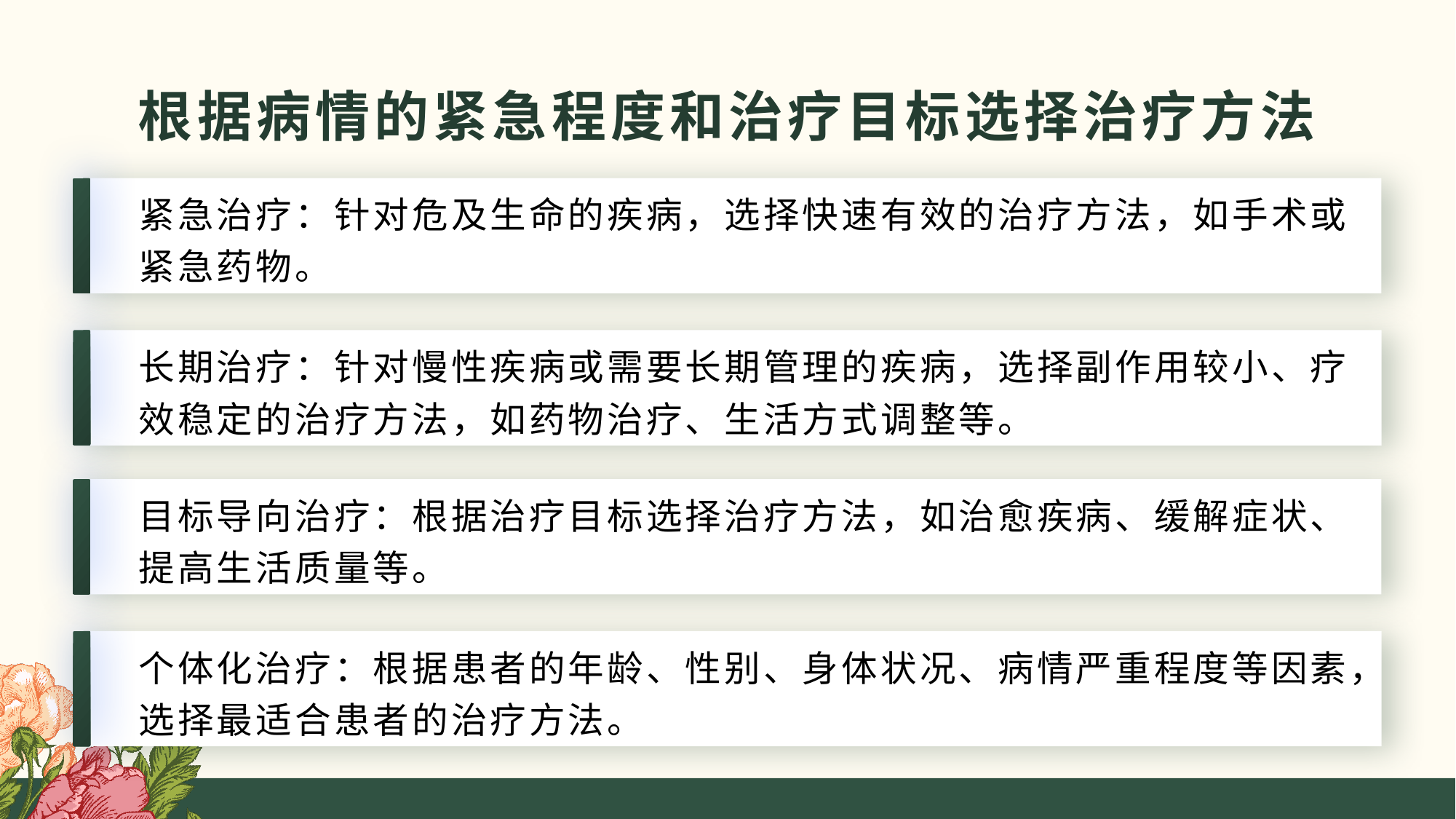

根据病情的紧急程度和治疗目标选择治疗方法
紧急治疗：针对危及生命的疾病，选择快速有效的治疗方法，如手术或紧急药物。

长期治疗：针对慢性疾病或需要长期管理的疾病，选择副作用较小、疗效稳定的治疗方法，如药物治疗、生活方式调整等。

目标导向治疗：根据治疗目标选择治疗方法，如治愈疾病、缓解症状、提高生活质量等。

个体化治疗：根据患者的年龄、性别、身体状况、病情严重程度等因素，选择最适合患者的治疗方法。